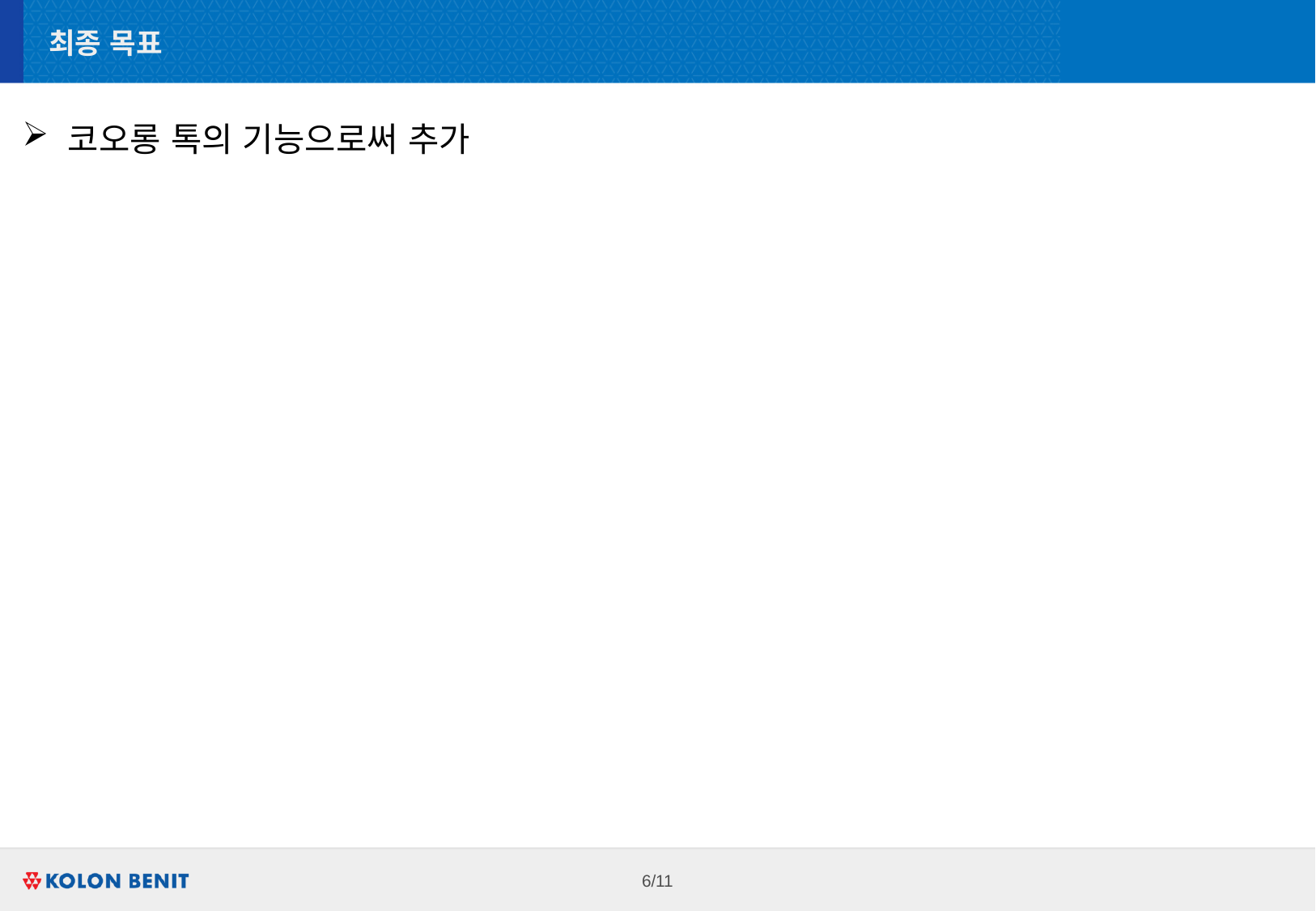

# 최종 목표
코오롱 톡의 기능으로써 추가